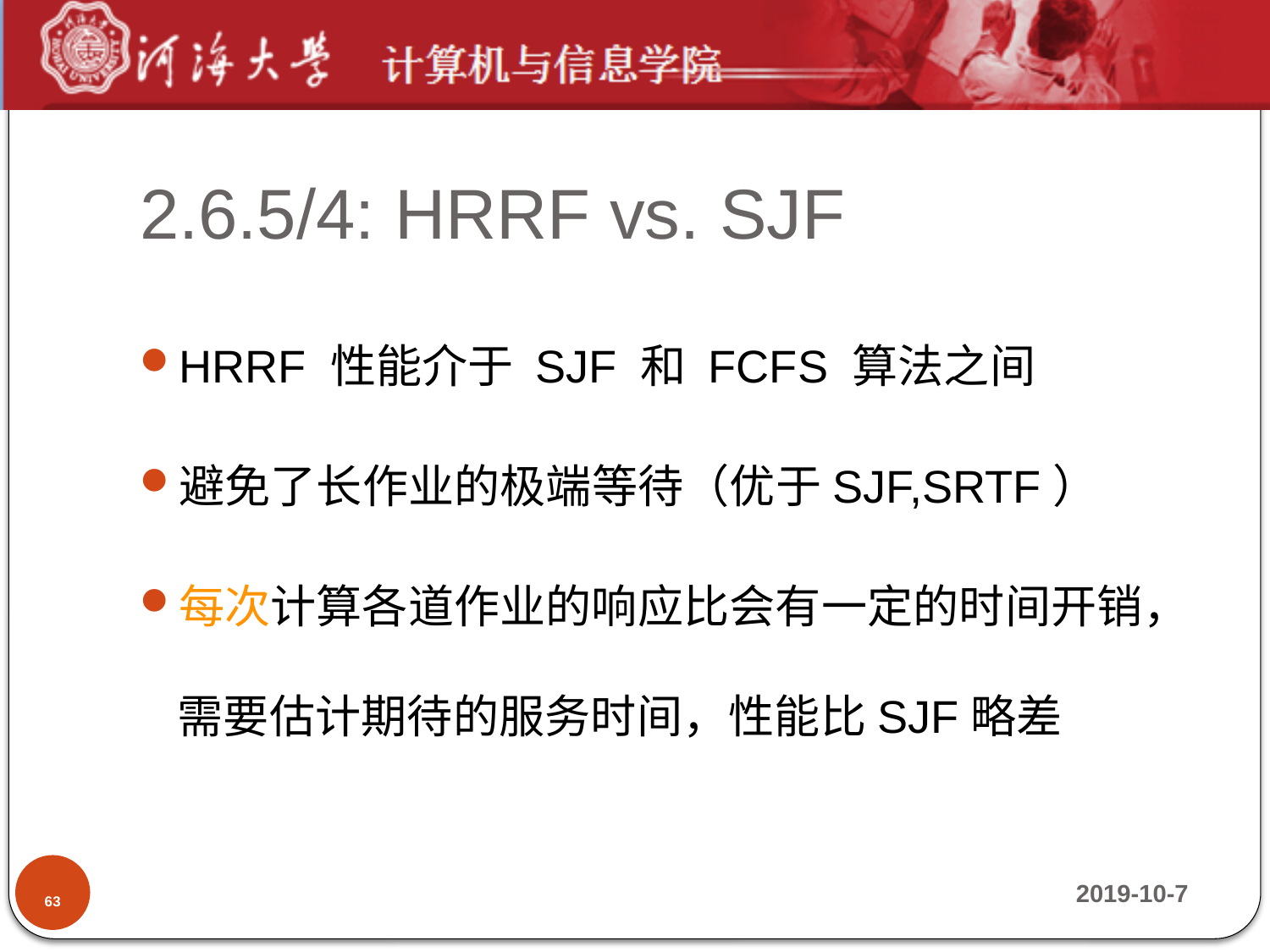

# 2.6.5/4: HRRF vs. SJF
HRRF 性能介于 SJF 和 FCFS 算法之间
避免了长作业的极端等待（优于SJF,SRTF）
每次计算各道作业的响应比会有一定的时间开销，需要估计期待的服务时间，性能比SJF略差

63
2019-10-7